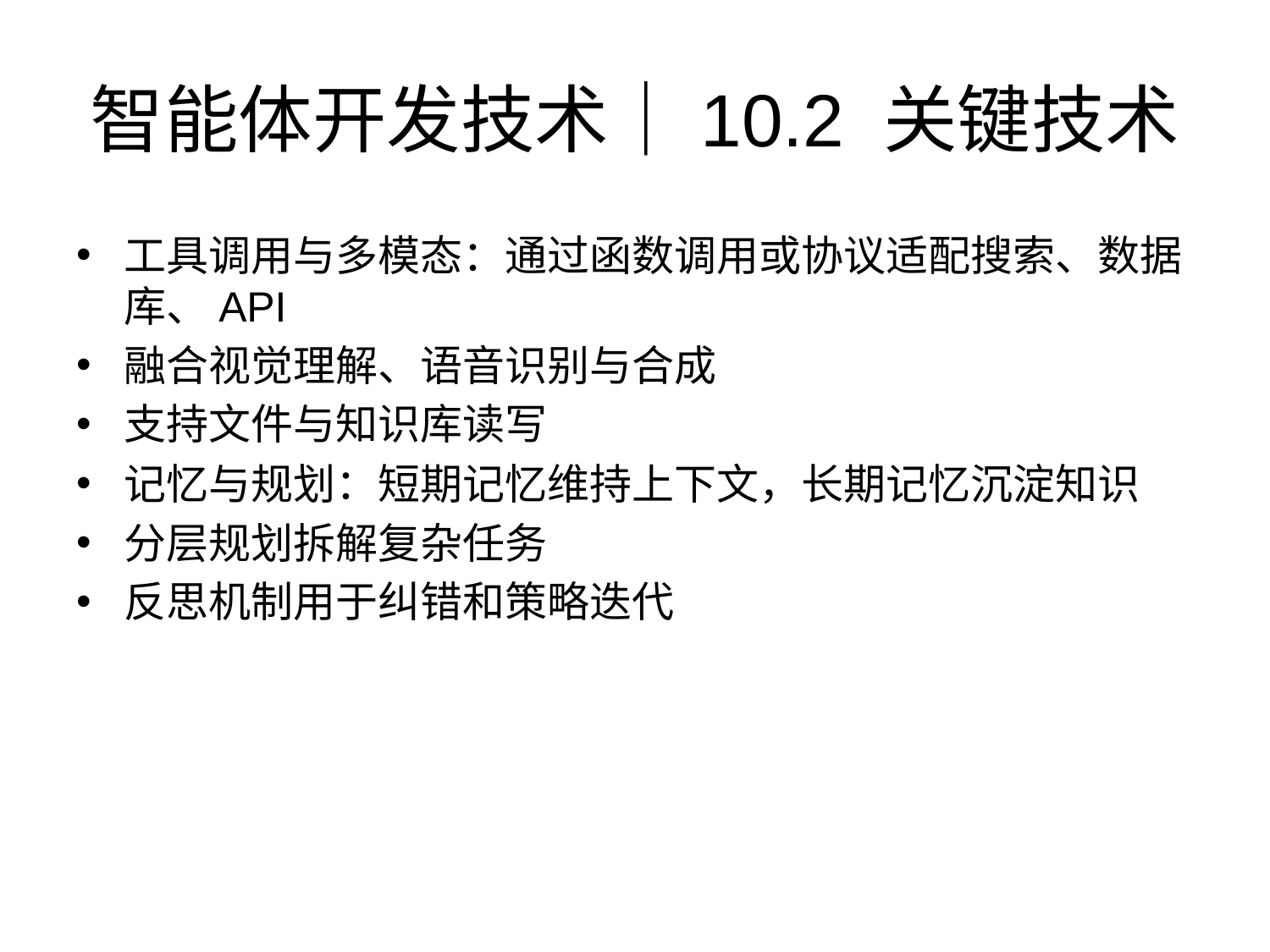

# 智能体开发技术｜10.2 关键技术
工具调用与多模态：通过函数调用或协议适配搜索、数据库、API
融合视觉理解、语音识别与合成
支持文件与知识库读写
记忆与规划：短期记忆维持上下文，长期记忆沉淀知识
分层规划拆解复杂任务
反思机制用于纠错和策略迭代